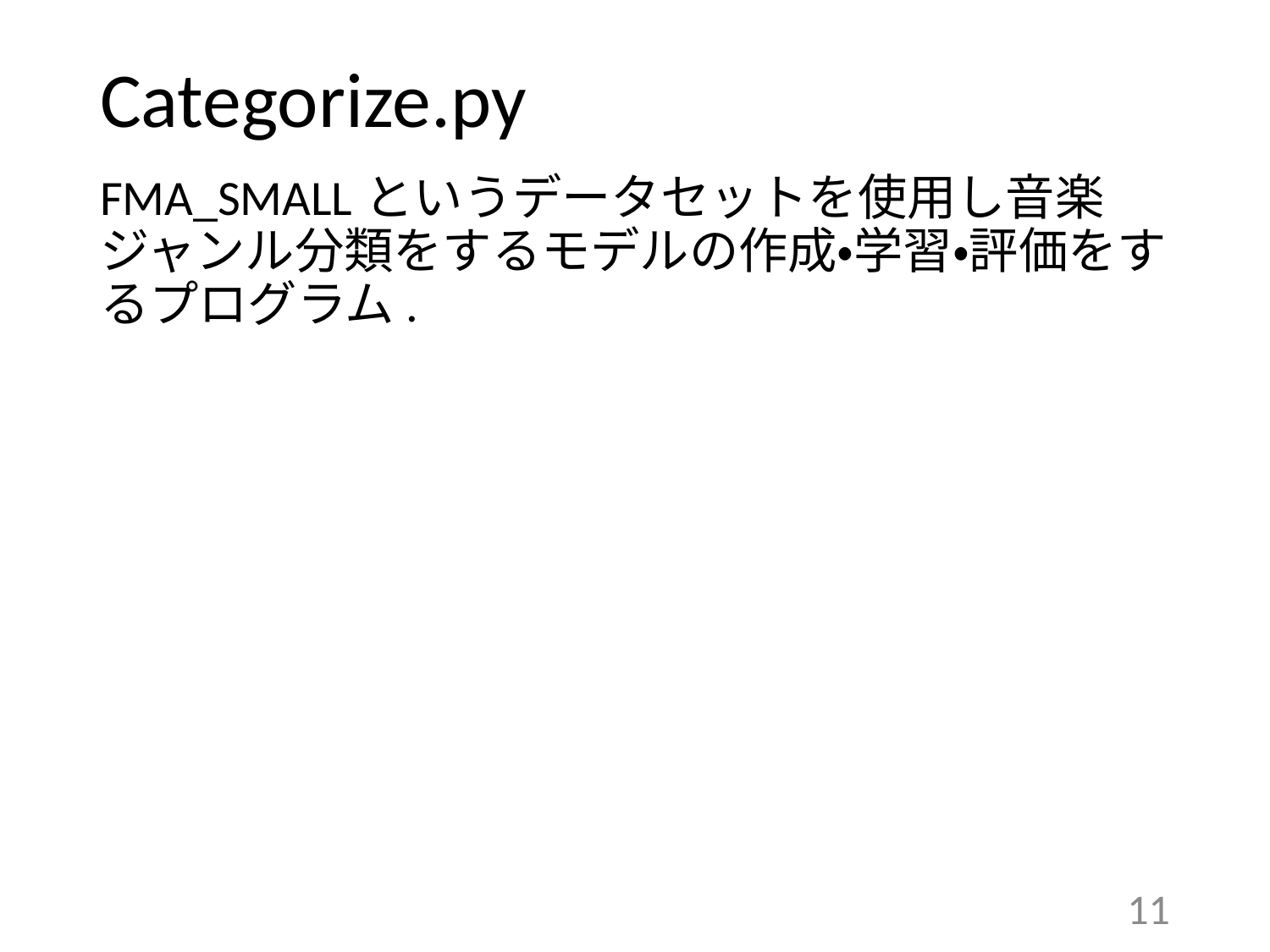

# Categorize.py
FMA_SMALLというデータセットを使用し音楽ジャンル分類をするモデルの作成・学習・評価をするプログラム.

11